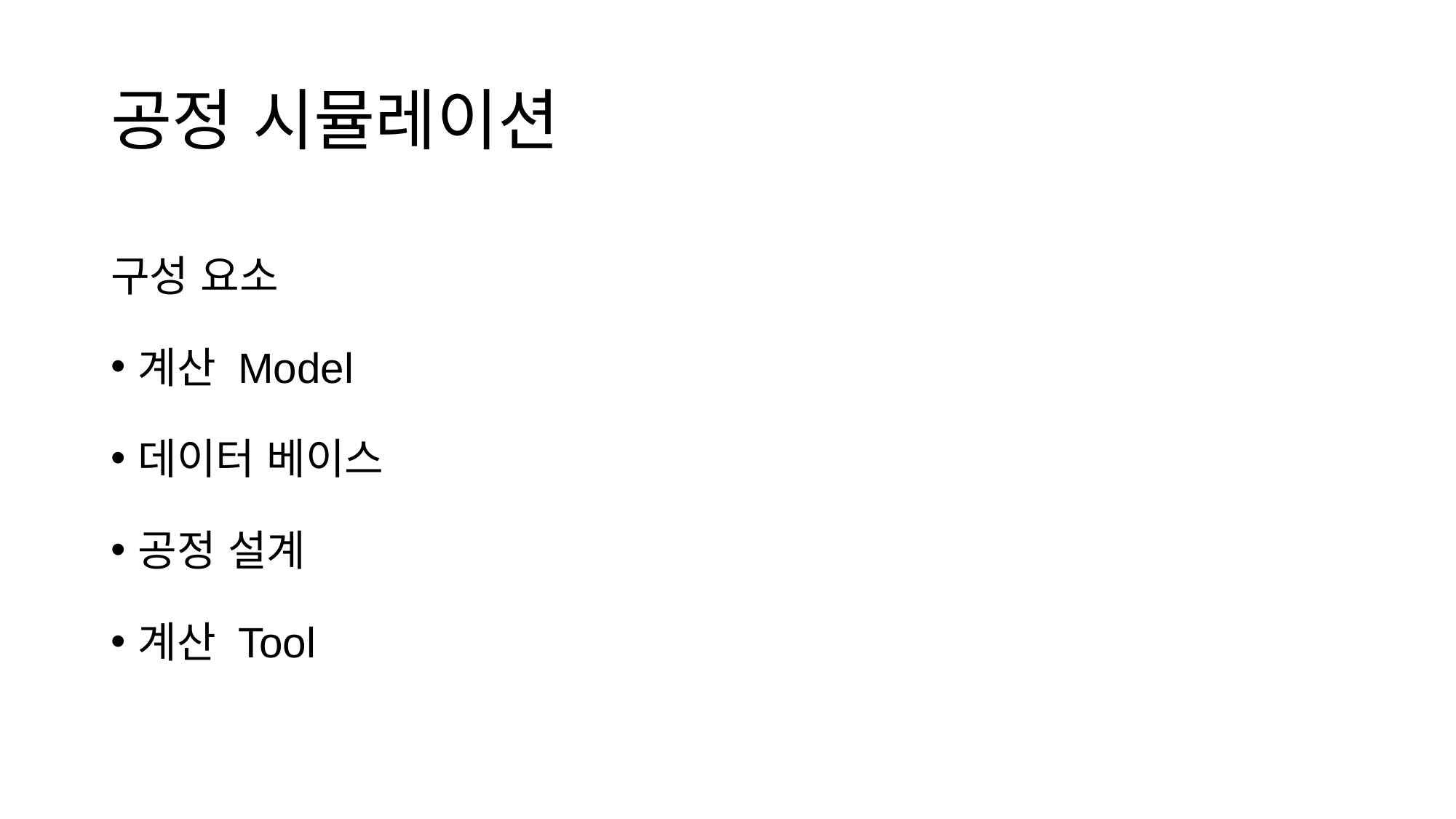

# 공정 시뮬레이션
구성 요소
계산 Model
데이터 베이스
공정 설계
계산 Tool